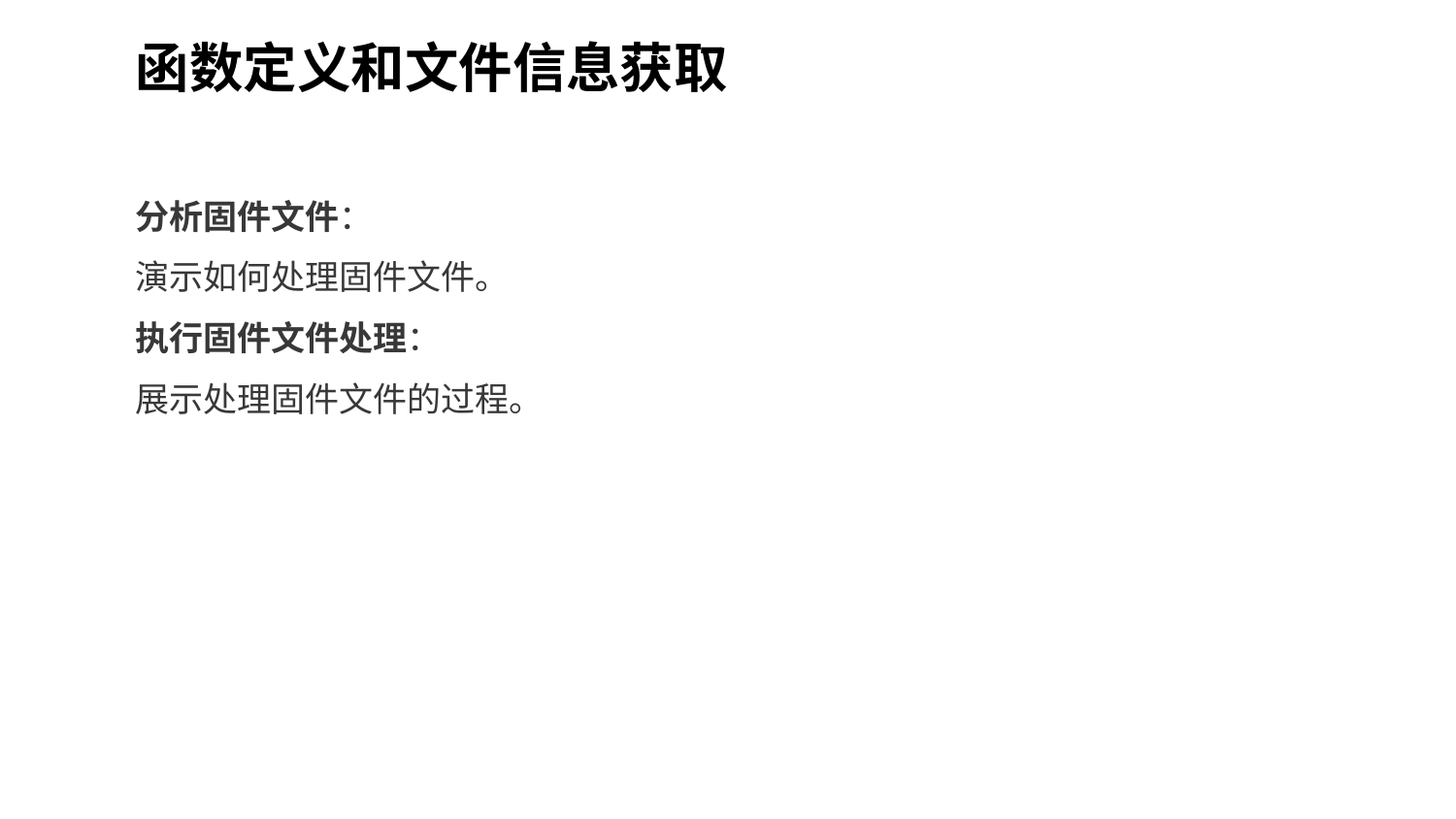

函数定义和文件信息获取
分析固件文件：
演示如何处理固件文件。
执行固件文件处理：
展示处理固件文件的过程。